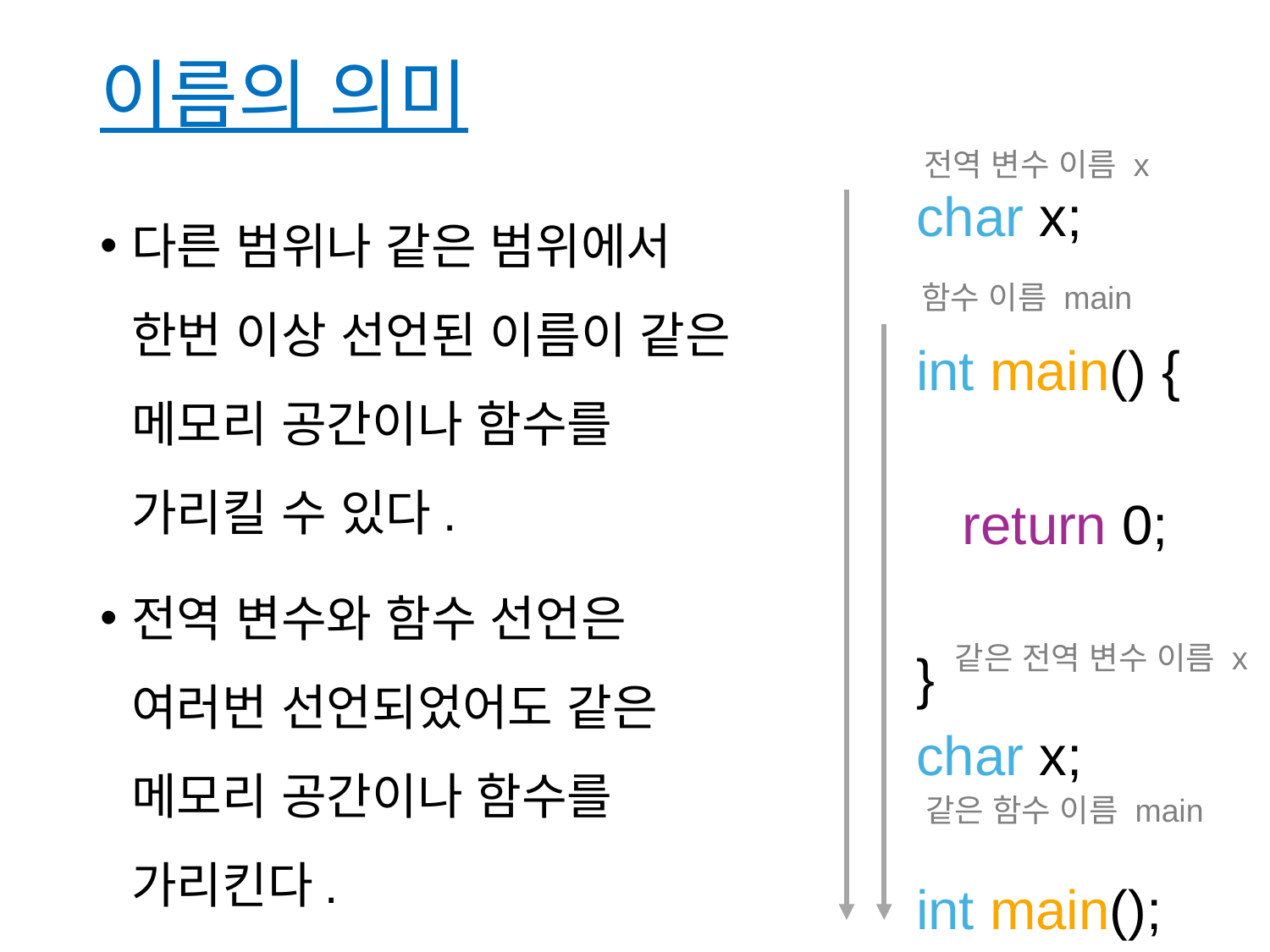

# 이름의 의미
전역 변수 이름 x
다른 범위나 같은 범위에서 한번 이상 선언된 이름이 같은 메모리 공간이나 함수를 가리킬 수 있다.
전역 변수와 함수 선언은 여러번 선언되었어도 같은 메모리 공간이나 함수를 가리킨다.
char x;

int main() {

   return 0;

}
char x;

int main();
함수 이름 main
같은 전역 변수 이름 x
같은 함수 이름 main